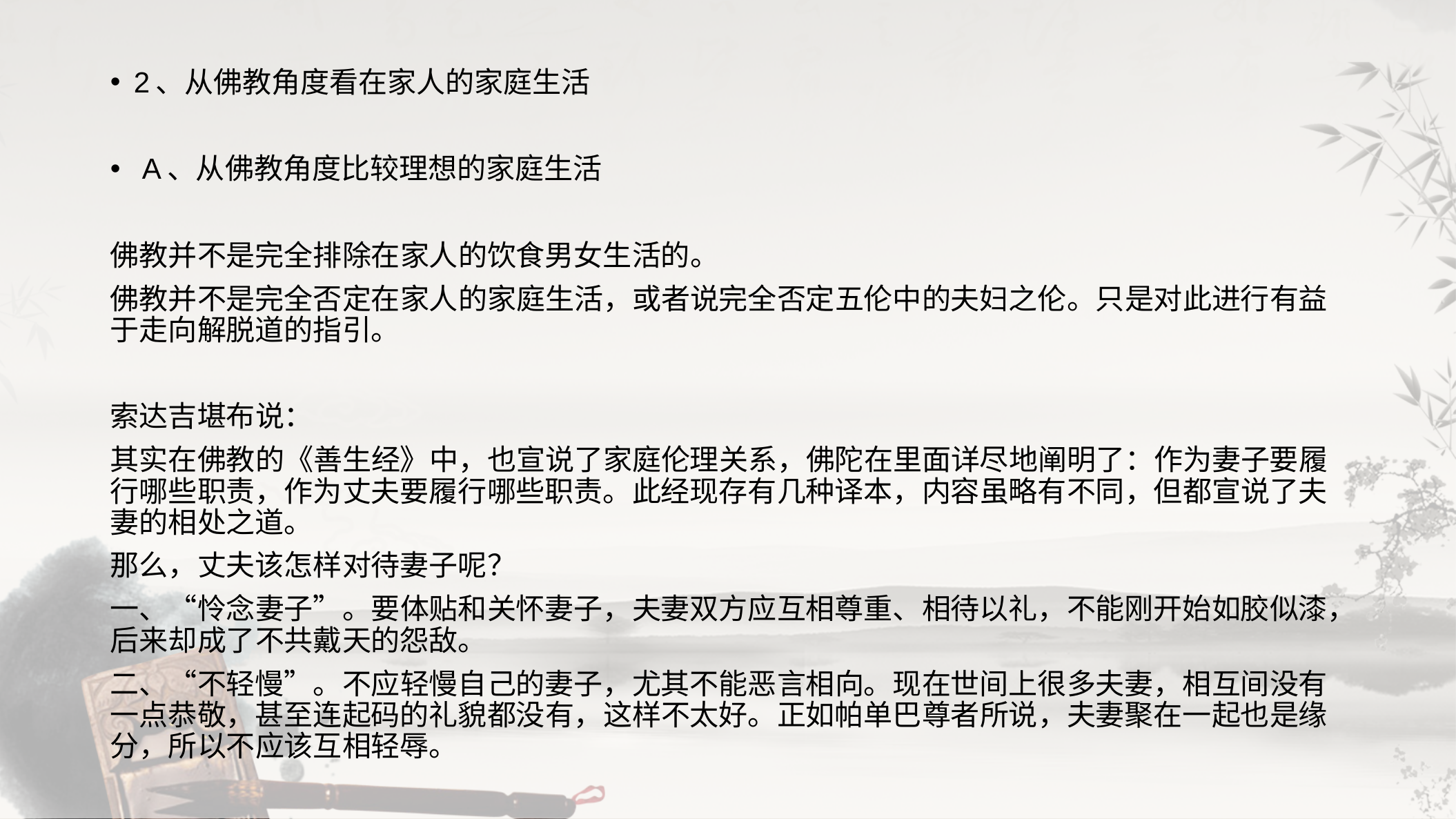

2、从佛教角度看在家人的家庭生活

 A、从佛教角度比较理想的家庭生活

佛教并不是完全排除在家人的饮食男女生活的。
佛教并不是完全否定在家人的家庭生活，或者说完全否定五伦中的夫妇之伦。只是对此进行有益于走向解脱道的指引。

索达吉堪布说：
其实在佛教的《善生经》中，也宣说了家庭伦理关系，佛陀在里面详尽地阐明了：作为妻子要履行哪些职责，作为丈夫要履行哪些职责。此经现存有几种译本，内容虽略有不同，但都宣说了夫妻的相处之道。
那么，丈夫该怎样对待妻子呢？
一、“怜念妻子”。要体贴和关怀妻子，夫妻双方应互相尊重、相待以礼，不能刚开始如胶似漆，后来却成了不共戴天的怨敌。
二、“不轻慢”。不应轻慢自己的妻子，尤其不能恶言相向。现在世间上很多夫妻，相互间没有一点恭敬，甚至连起码的礼貌都没有，这样不太好。正如帕单巴尊者所说，夫妻聚在一起也是缘分，所以不应该互相轻辱。